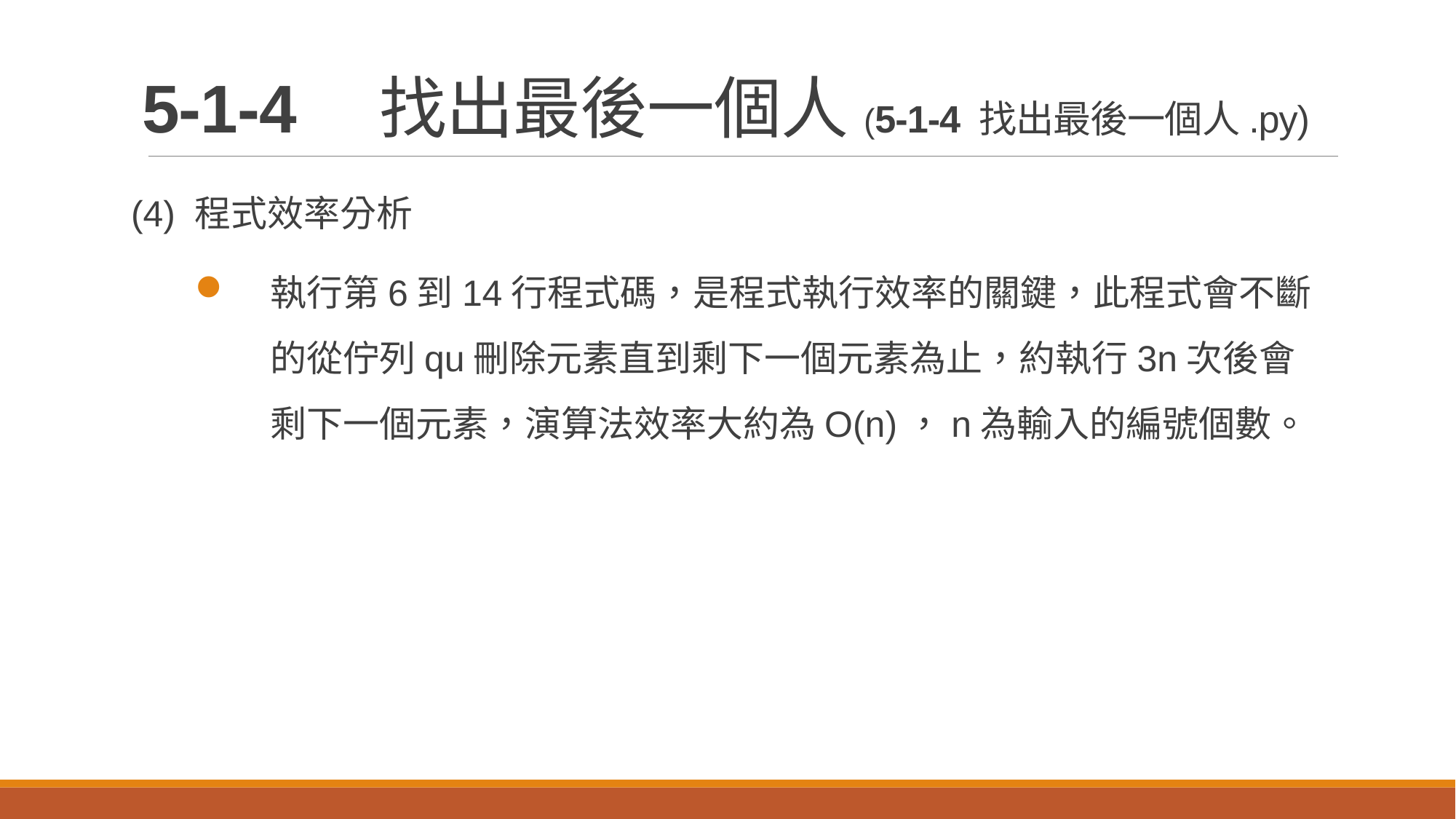

# 5-1-4　找出最後一個人(5-1-4 找出最後一個人.py)
(4) 程式效率分析
執行第6到14行程式碼，是程式執行效率的關鍵，此程式會不斷的從佇列qu刪除元素直到剩下一個元素為止，約執行3n次後會剩下一個元素，演算法效率大約為O(n)，n為輸入的編號個數。